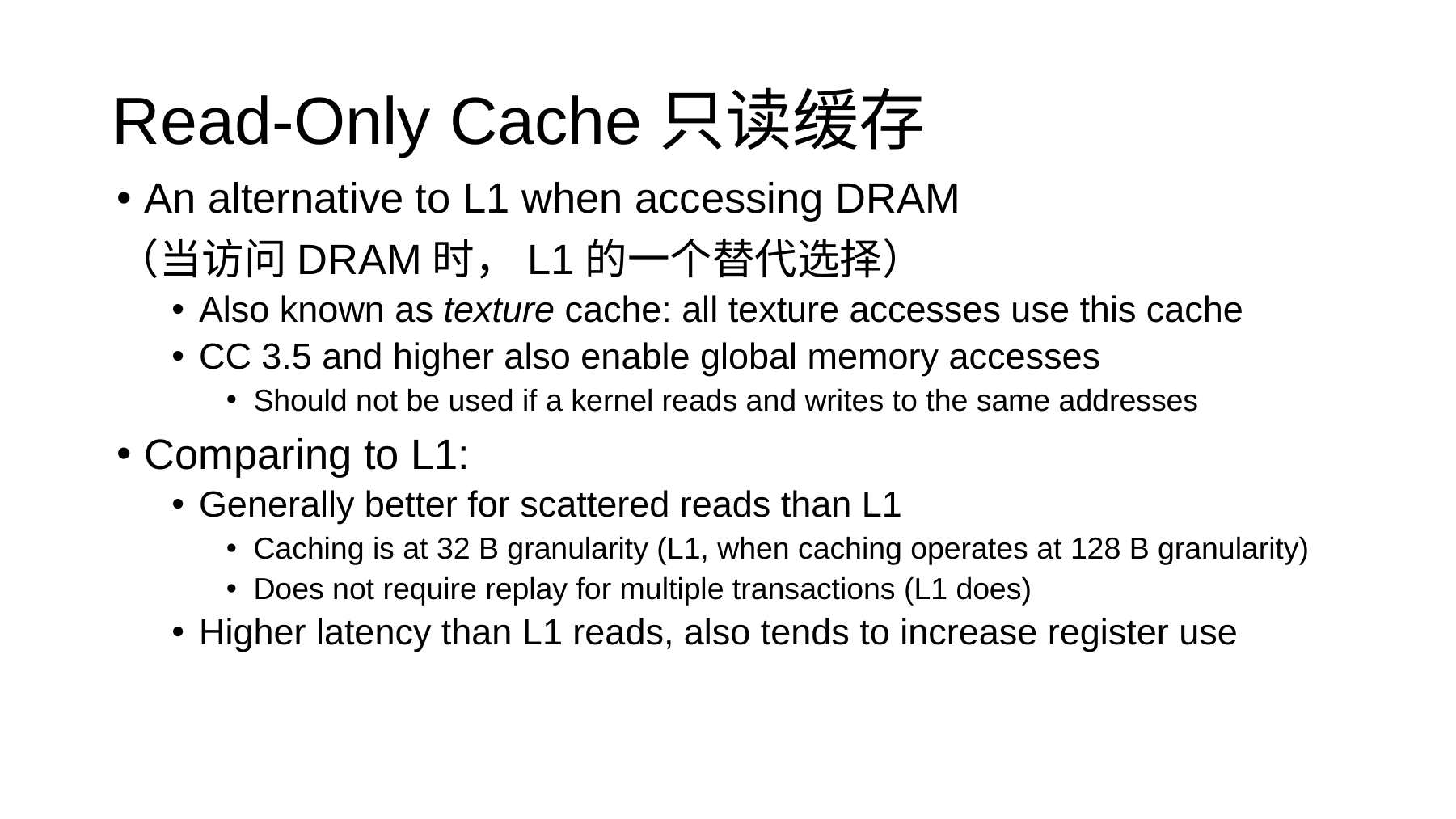

# Read-Only Cache只读缓存
An alternative to L1 when accessing DRAM
（当访问DRAM时，L1的一个替代选择）
Also known as texture cache: all texture accesses use this cache
CC 3.5 and higher also enable global memory accesses
Should not be used if a kernel reads and writes to the same addresses
Comparing to L1:
Generally better for scattered reads than L1
Caching is at 32 B granularity (L1, when caching operates at 128 B granularity)
Does not require replay for multiple transactions (L1 does)
Higher latency than L1 reads, also tends to increase register use